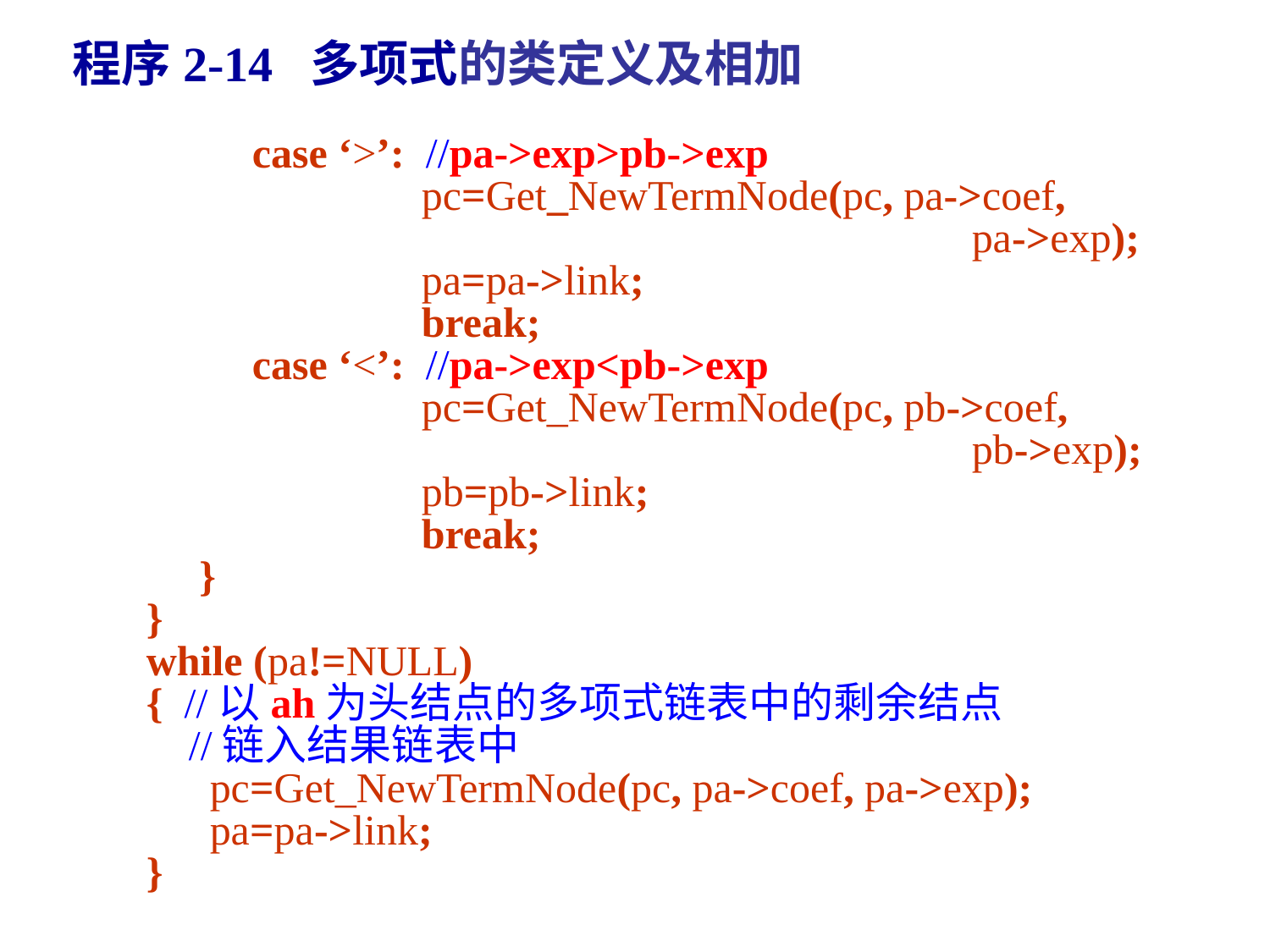

程序2-14  多项式的类定义及相加

	     case ‘>’:  //pa->exp>pb->exp
		         pc=Get_NewTermNode(pc, pa->coef,
                                                                                     pa->exp);
		         pa=pa->link;
		         break;
	     case ‘<’:  //pa->exp<pb->exp
		         pc=Get_NewTermNode(pc, pb->coef,
                                                                                     pb->exp);
		         pb=pb->link;
		         break;
            }
       }
       while (pa!=NULL)
       {  //以ah为头结点的多项式链表中的剩余结点
           //链入结果链表中
	 pc=Get_NewTermNode(pc, pa->coef, pa->exp);
	 pa=pa->link;
       }
129